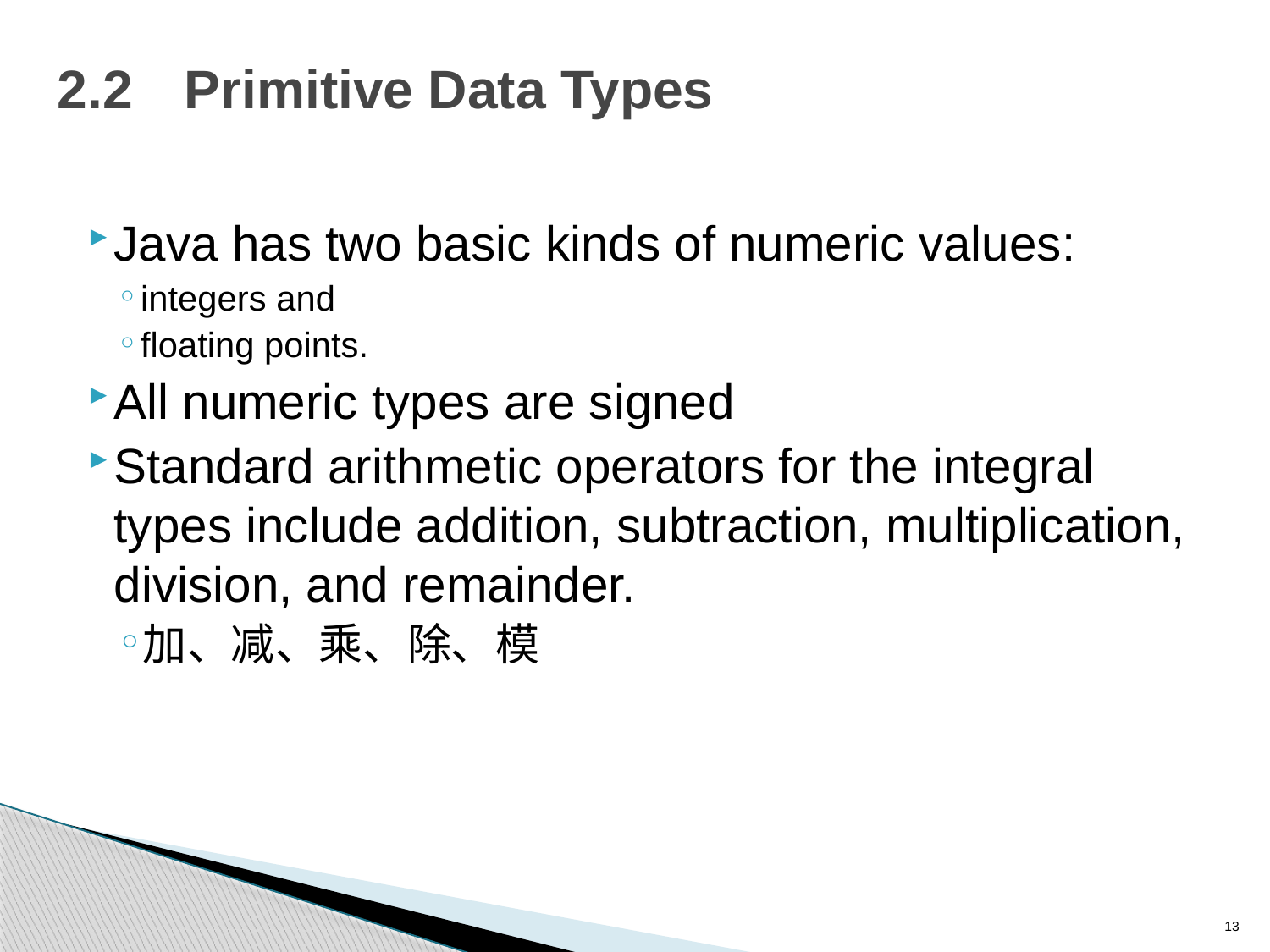

# 2.2	Primitive Data Types
Java has two basic kinds of numeric values:
integers and
floating points.
All numeric types are signed
Standard arithmetic operators for the integral types include addition, subtraction, multiplication, division, and remainder.
加、减、乘、除、模
13